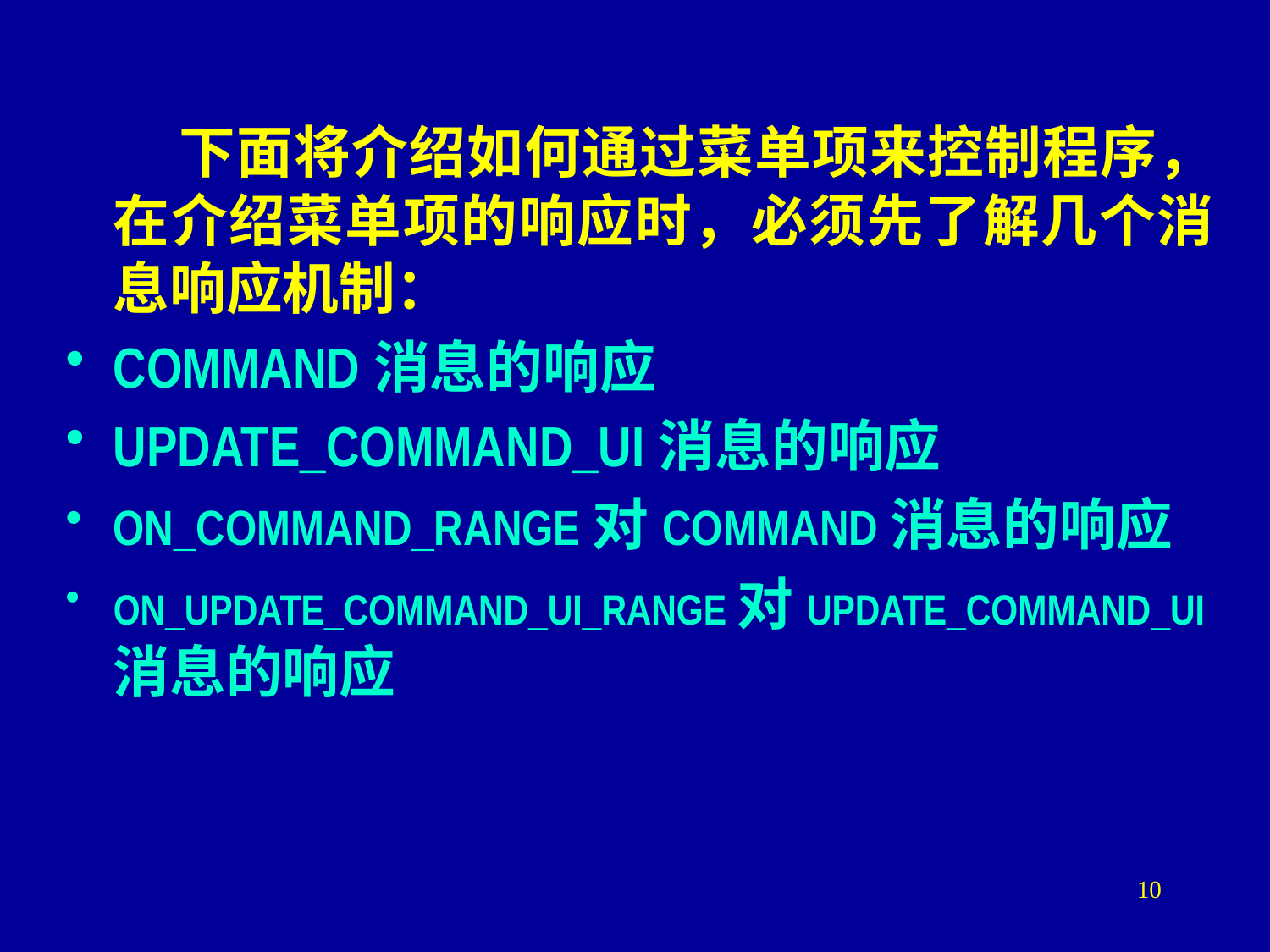

下面将介绍如何通过菜单项来控制程序，在介绍菜单项的响应时，必须先了解几个消息响应机制：
COMMAND消息的响应
UPDATE_COMMAND_UI消息的响应
ON_COMMAND_RANGE对COMMAND消息的响应
ON_UPDATE_COMMAND_UI_RANGE对UPDATE_COMMAND_UI消息的响应
10